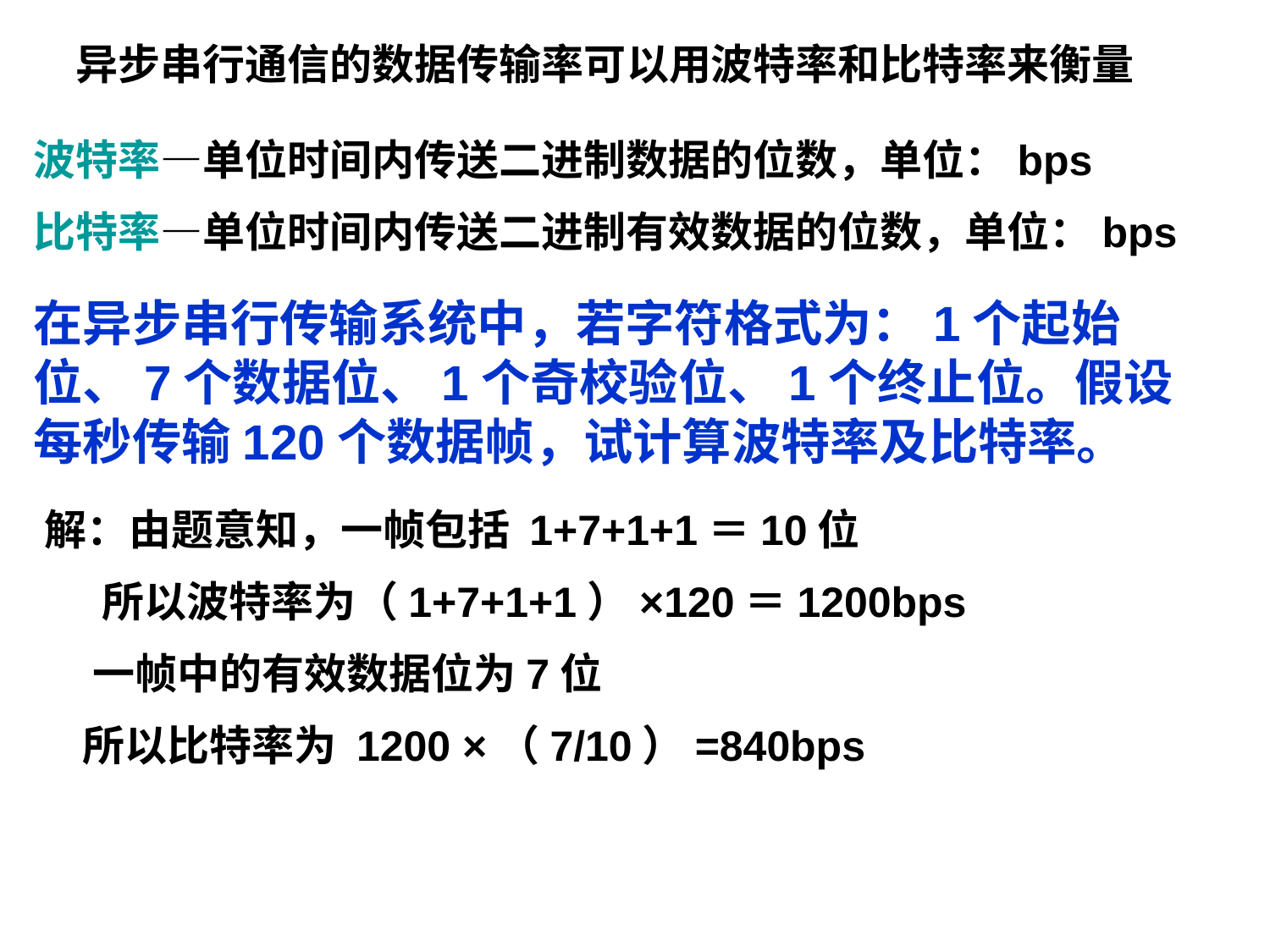

异步串行通信的数据传输率可以用波特率和比特率来衡量
波特率—单位时间内传送二进制数据的位数，单位：bps
比特率—单位时间内传送二进制有效数据的位数，单位：bps
在异步串行传输系统中，若字符格式为：1个起始位、7个数据位、1个奇校验位、1个终止位。假设每秒传输120个数据帧，试计算波特率及比特率。
解：由题意知，一帧包括 1+7+1+1＝10位
     所以波特率为（1+7+1+1）×120＝1200bps
    一帧中的有效数据位为7位
   所以比特率为 1200 ×（7/10）=840bps